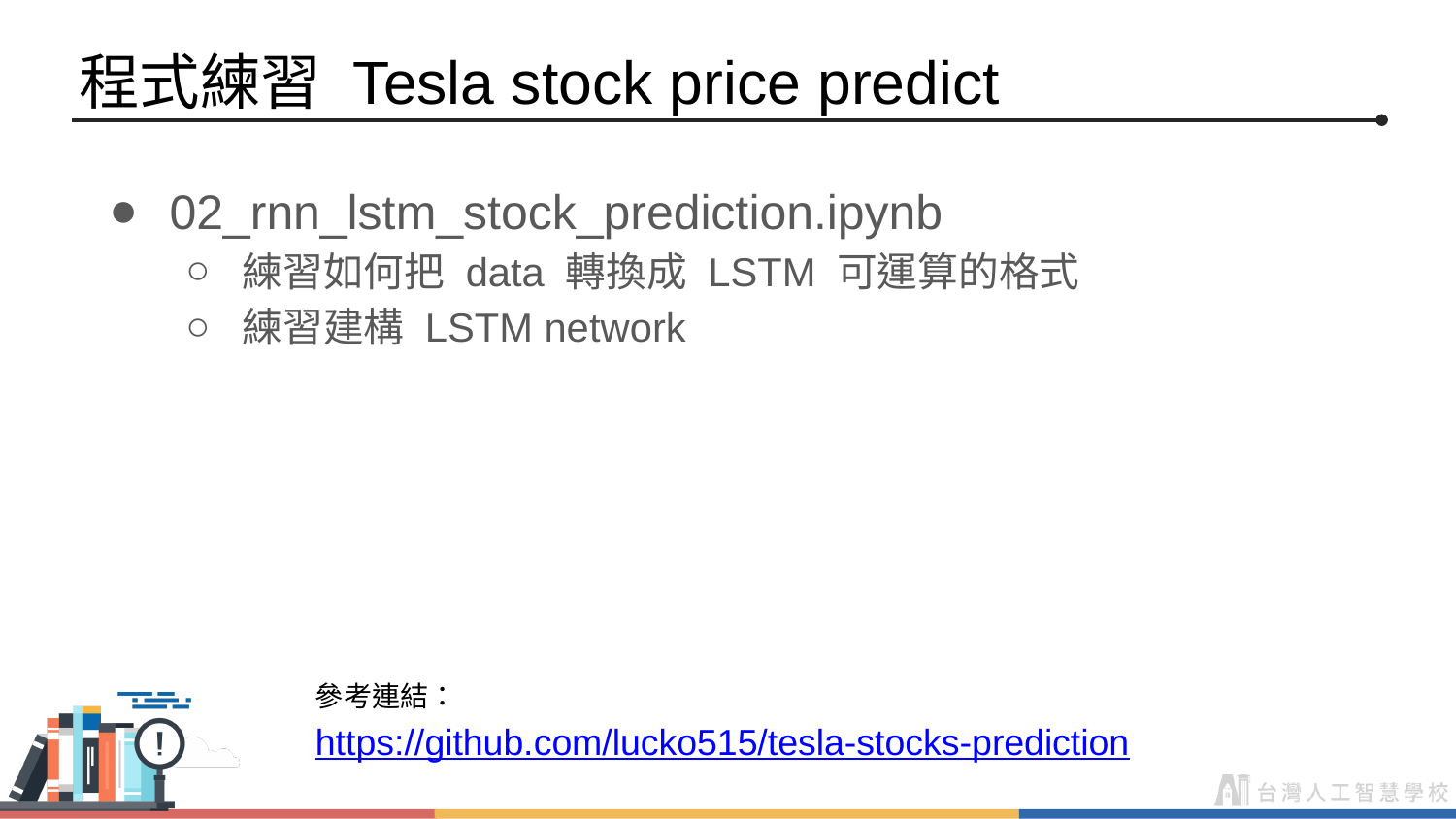

# 程式練習 Tesla stock price predict
02_rnn_lstm_stock_prediction.ipynb
練習如何把 data 轉換成 LSTM 可運算的格式
練習建構 LSTM network

參考連結：https://github.com/lucko515/tesla-stocks-prediction